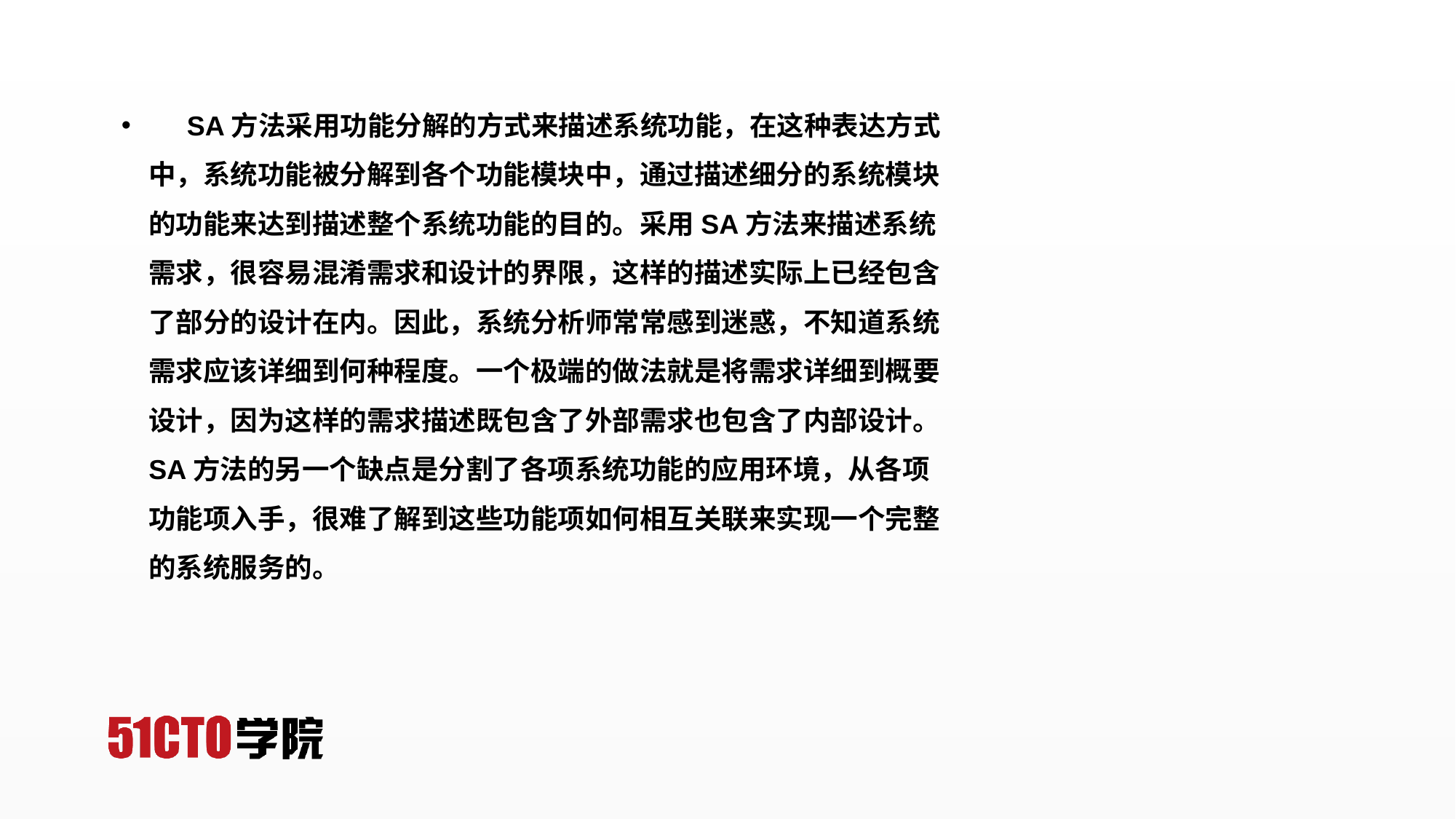

SA方法采用功能分解的方式来描述系统功能，在这种表达方式中，系统功能被分解到各个功能模块中，通过描述细分的系统模块的功能来达到描述整个系统功能的目的。采用SA方法来描述系统需求，很容易混淆需求和设计的界限，这样的描述实际上已经包含了部分的设计在内。因此，系统分析师常常感到迷惑，不知道系统需求应该详细到何种程度。一个极端的做法就是将需求详细到概要设计，因为这样的需求描述既包含了外部需求也包含了内部设计。SA方法的另一个缺点是分割了各项系统功能的应用环境，从各项功能项入手，很难了解到这些功能项如何相互关联来实现一个完整的系统服务的。